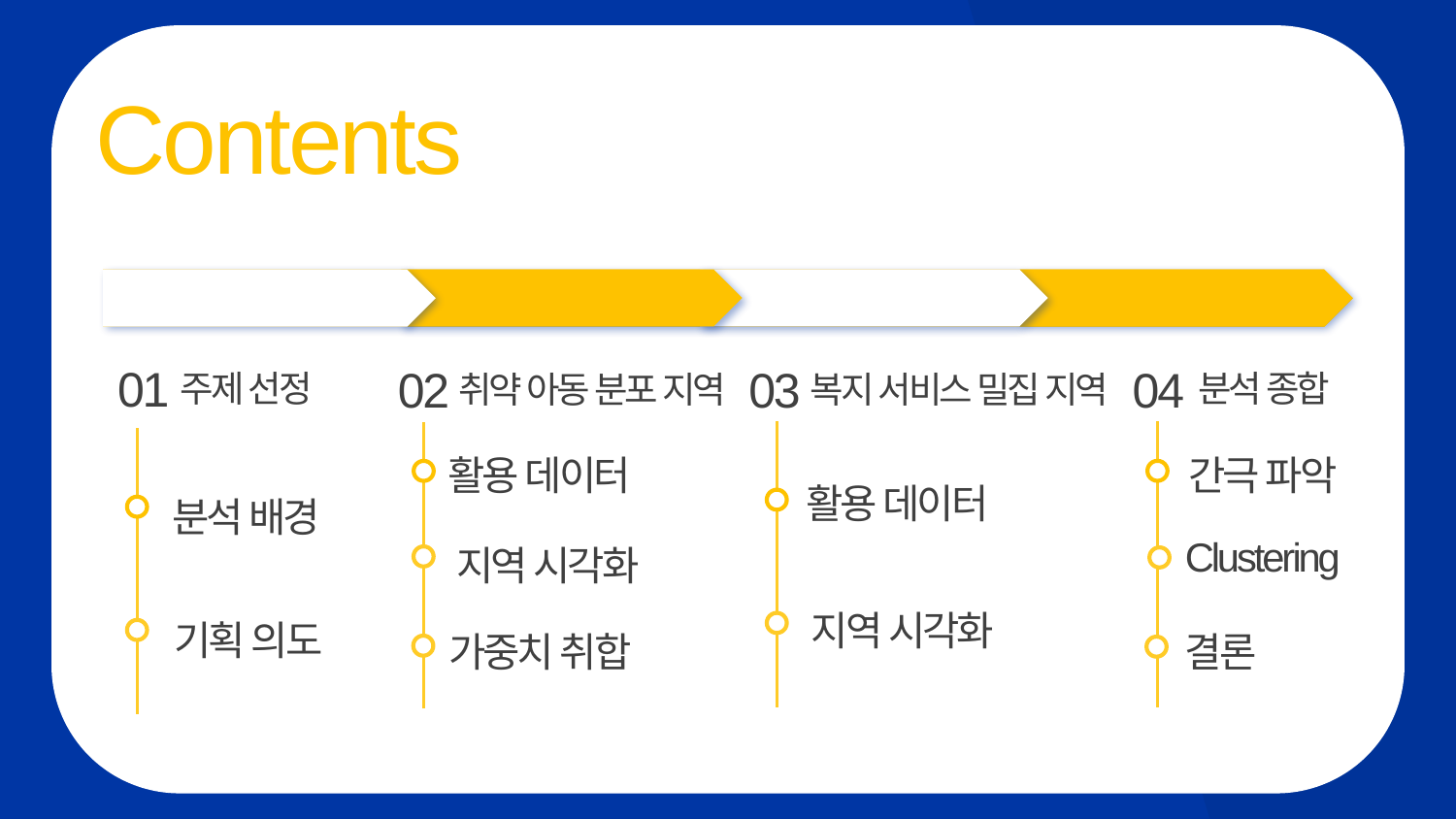

Contents

01
03
02
04
주제 선정
분석 종합
취약 아동 분포 지역
복지 서비스 밀집 지역
활용 데이터
간극 파악

활용 데이터
분석 배경

Clustering
지역 시각화

지역 시각화
기획 의도

가중치 취합
결론